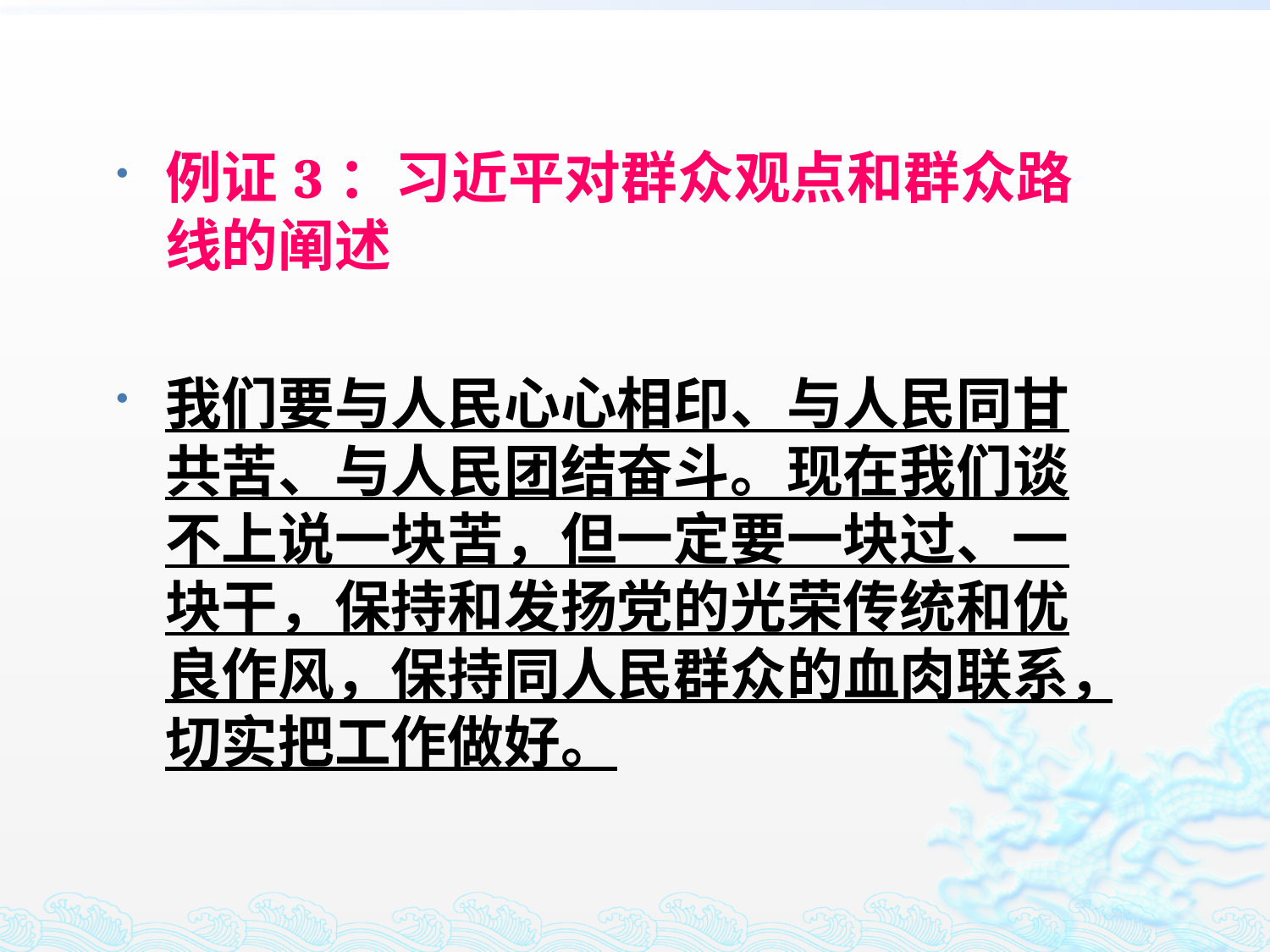

例证3：习近平对群众观点和群众路线的阐述

我们要与人民心心相印、与人民同甘共苦、与人民团结奋斗。现在我们谈不上说一块苦，但一定要一块过、一块干，保持和发扬党的光荣传统和优良作风，保持同人民群众的血肉联系，切实把工作做好。